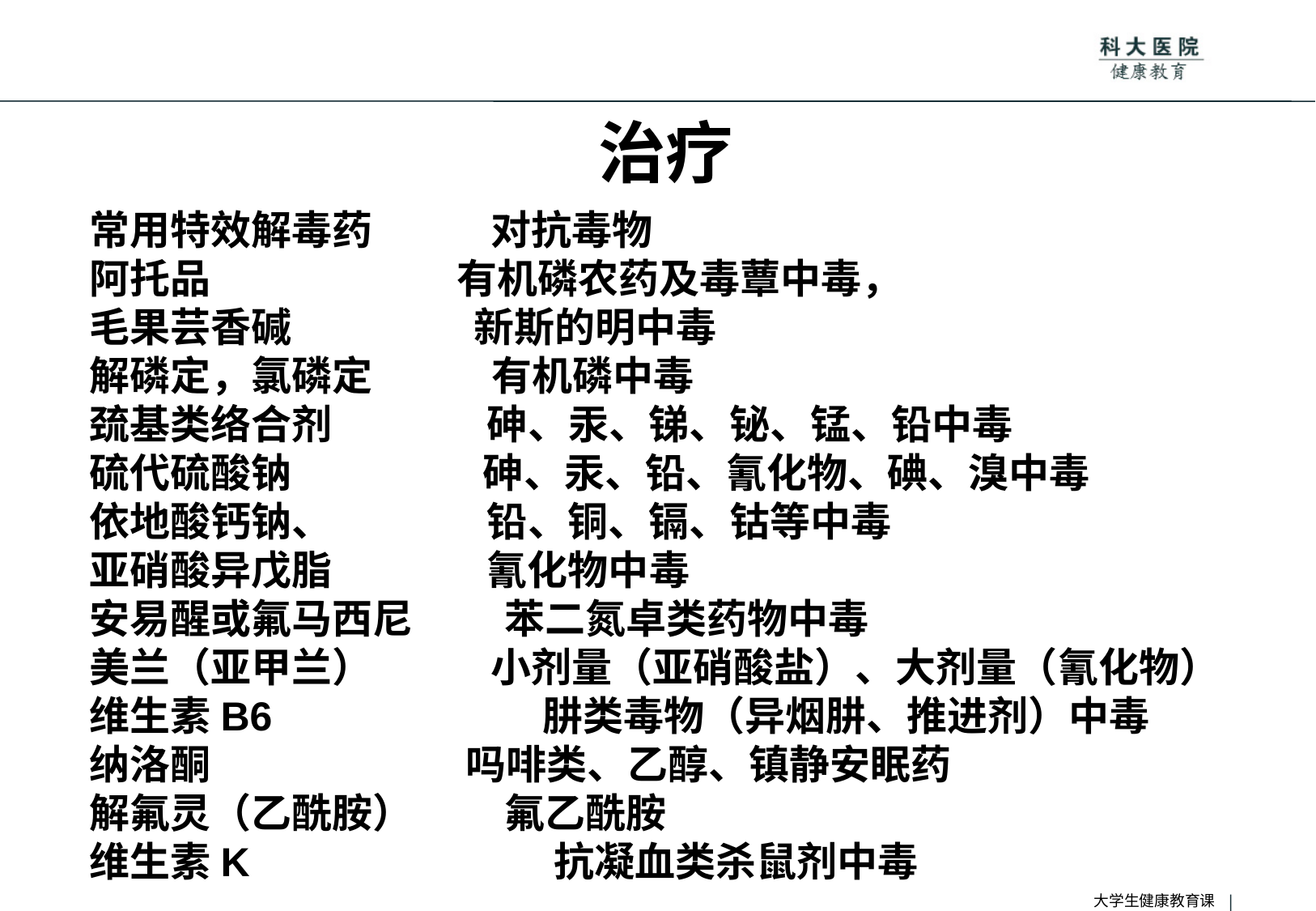

# 治疗
常用特效解毒药             对抗毒物
阿托品                           有机磷农药及毒蕈中毒，
毛果芸香碱                    新斯的明中毒
解磷定，氯磷定             有机磷中毒
巯基类络合剂                 砷、汞、锑、铋、锰、铅中毒
硫代硫酸钠                     砷、汞、铅、氰化物、碘、溴中毒
依地酸钙钠、                 铅、铜、镉、钴等中毒
亚硝酸异戊脂                 氰化物中毒
安易醒或氟马西尼          苯二氮卓类药物中毒
美兰（亚甲兰）             小剂量（亚硝酸盐）、大剂量（氰化物）
维生素B6                       肼类毒物（异烟肼、推进剂）中毒
纳洛酮                            吗啡类、乙醇、镇静安眠药
解氟灵（乙酰胺）          氟乙酰胺
维生素K                          抗凝血类杀鼠剂中毒

大学生健康教育课
38